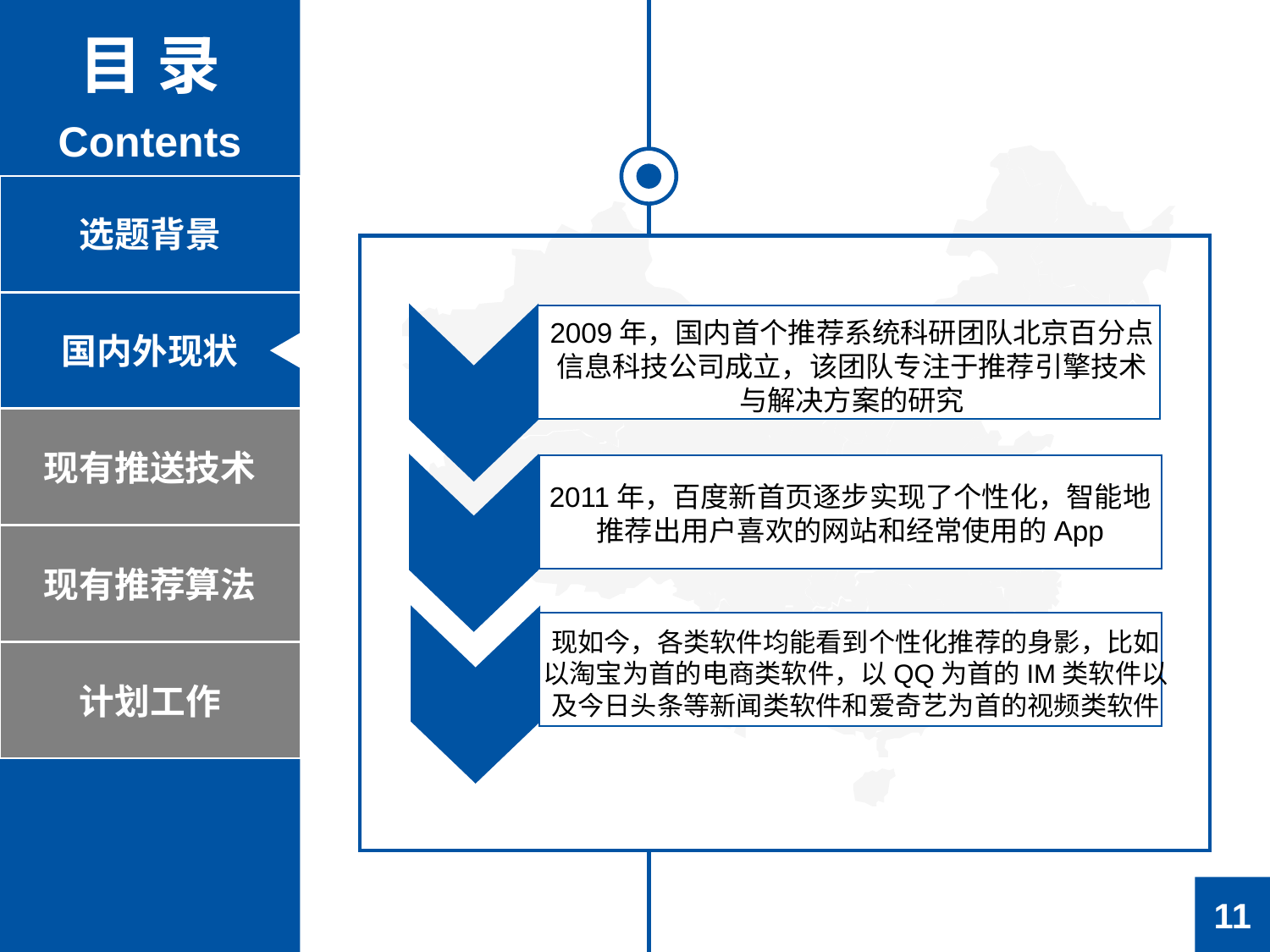

目 录
Contents

选题背景

国内外现状

2009年，国内首个推荐系统科研团队北京百分点
信息科技公司成立，该团队专注于推荐引擎技术
与解决方案的研究

现有推送技术

2011年，百度新首页逐步实现了个性化，智能地
推荐出用户喜欢的网站和经常使用的App
现有推荐算法

现如今，各类软件均能看到个性化推荐的身影，比如
以淘宝为首的电商类软件，以QQ为首的IM类软件以
及今日头条等新闻类软件和爱奇艺为首的视频类软件
计划工作
11